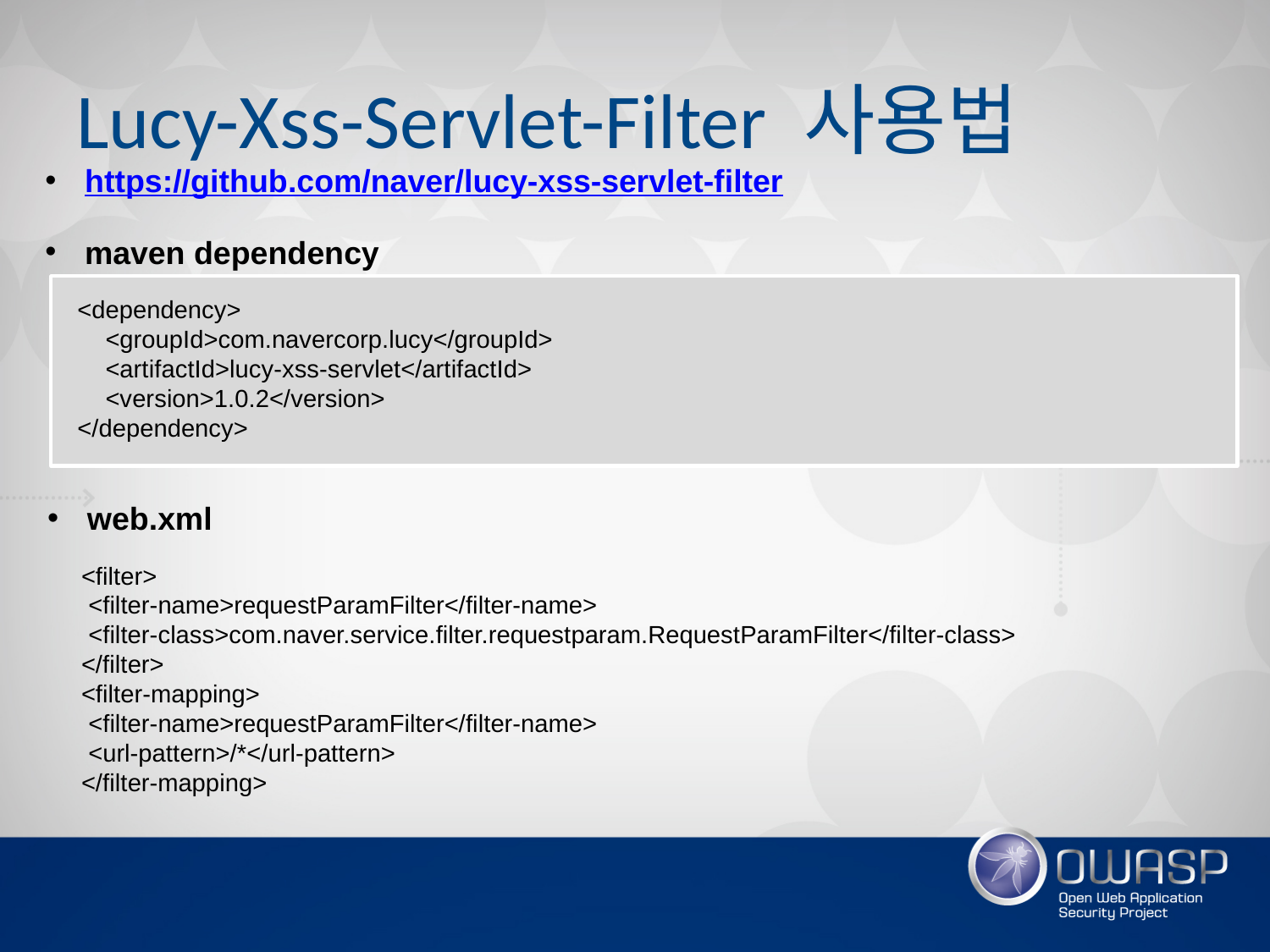

# Lucy-Xss-Servlet-Filter 사용법
https://github.com/naver/lucy-xss-servlet-filter
maven dependency

<dependency>
    <groupId>com.navercorp.lucy</groupId>
    <artifactId>lucy-xss-servlet</artifactId>
    <version>1.0.2</version>
</dependency>

web.xml

<filter>
 <filter-name>requestParamFilter</filter-name>
 <filter-class>com.naver.service.filter.requestparam.RequestParamFilter</filter-class>
</filter>
<filter-mapping>
 <filter-name>requestParamFilter</filter-name>
 <url-pattern>/*</url-pattern>
</filter-mapping>